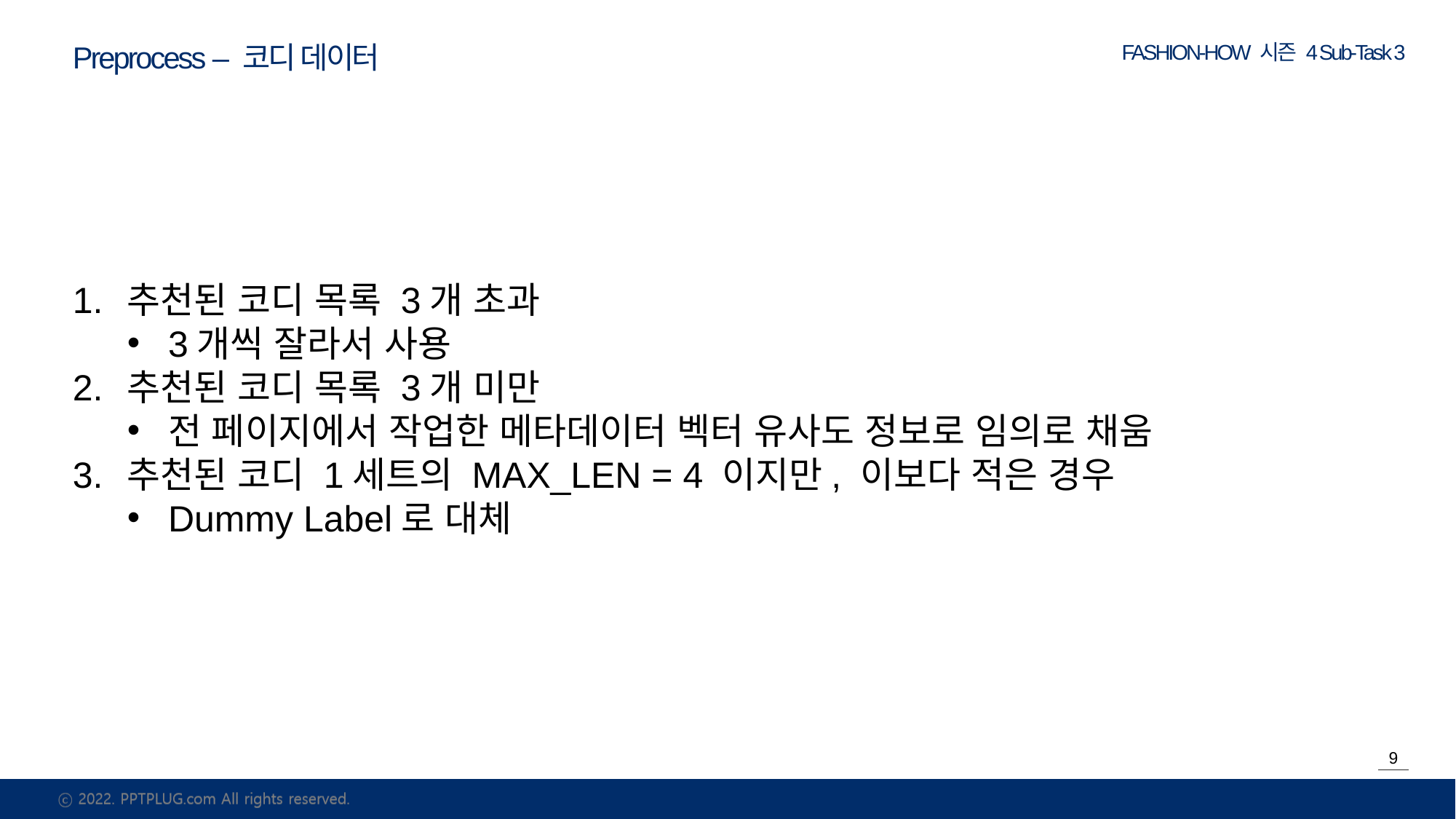

Preprocess – 코디 데이터
추천된 코디 목록 3개 초과
3개씩 잘라서 사용
추천된 코디 목록 3개 미만
전 페이지에서 작업한 메타데이터 벡터 유사도 정보로 임의로 채움
추천된 코디 1세트의 MAX_LEN = 4 이지만, 이보다 적은 경우
Dummy Label로 대체